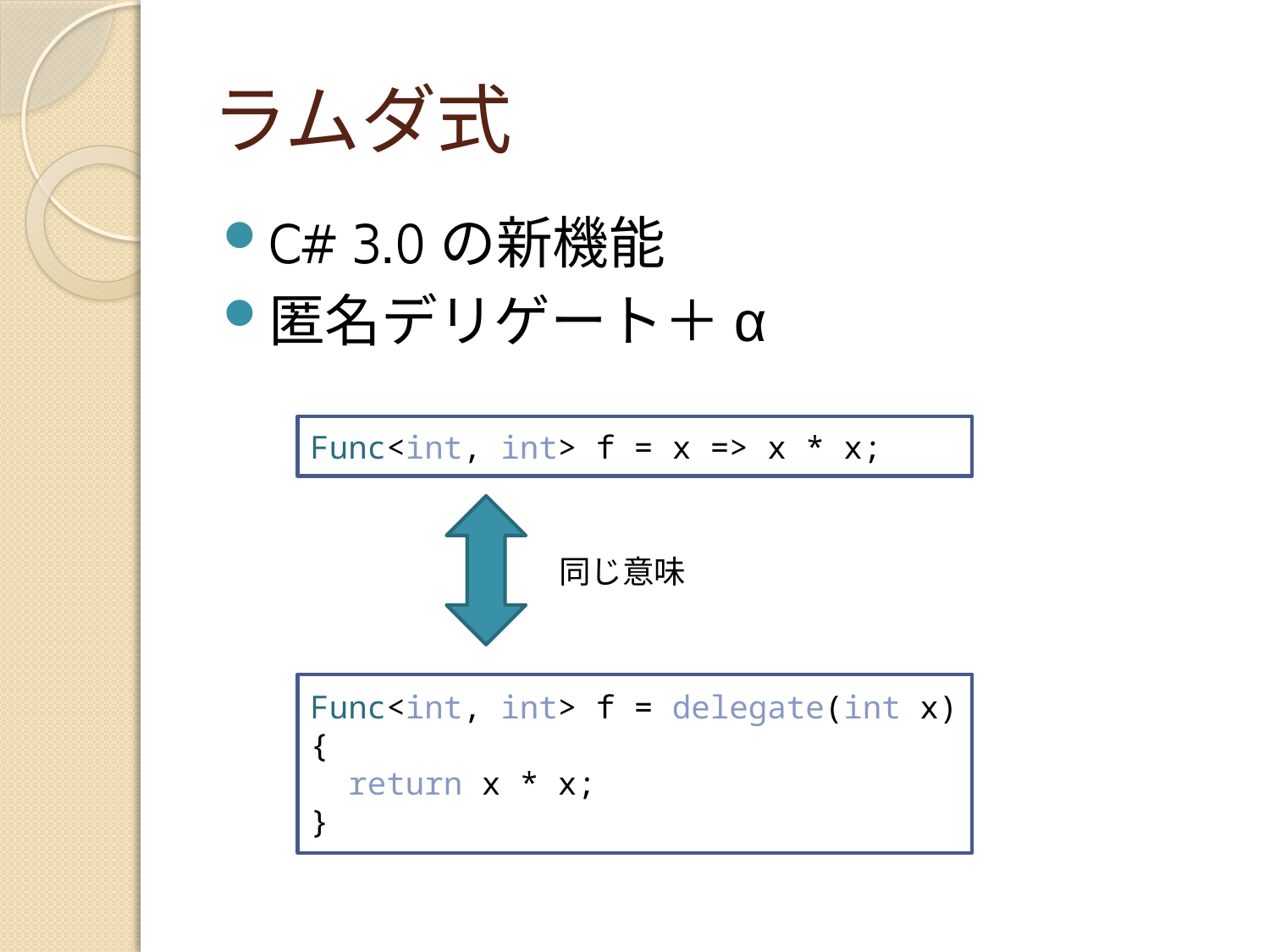

# ラムダ式
C# 3.0の新機能
匿名デリゲート＋α
Func<int, int> f = x => x * x;

同じ意味
Func<int, int> f = delegate(int x)
{
  return x * x;
}